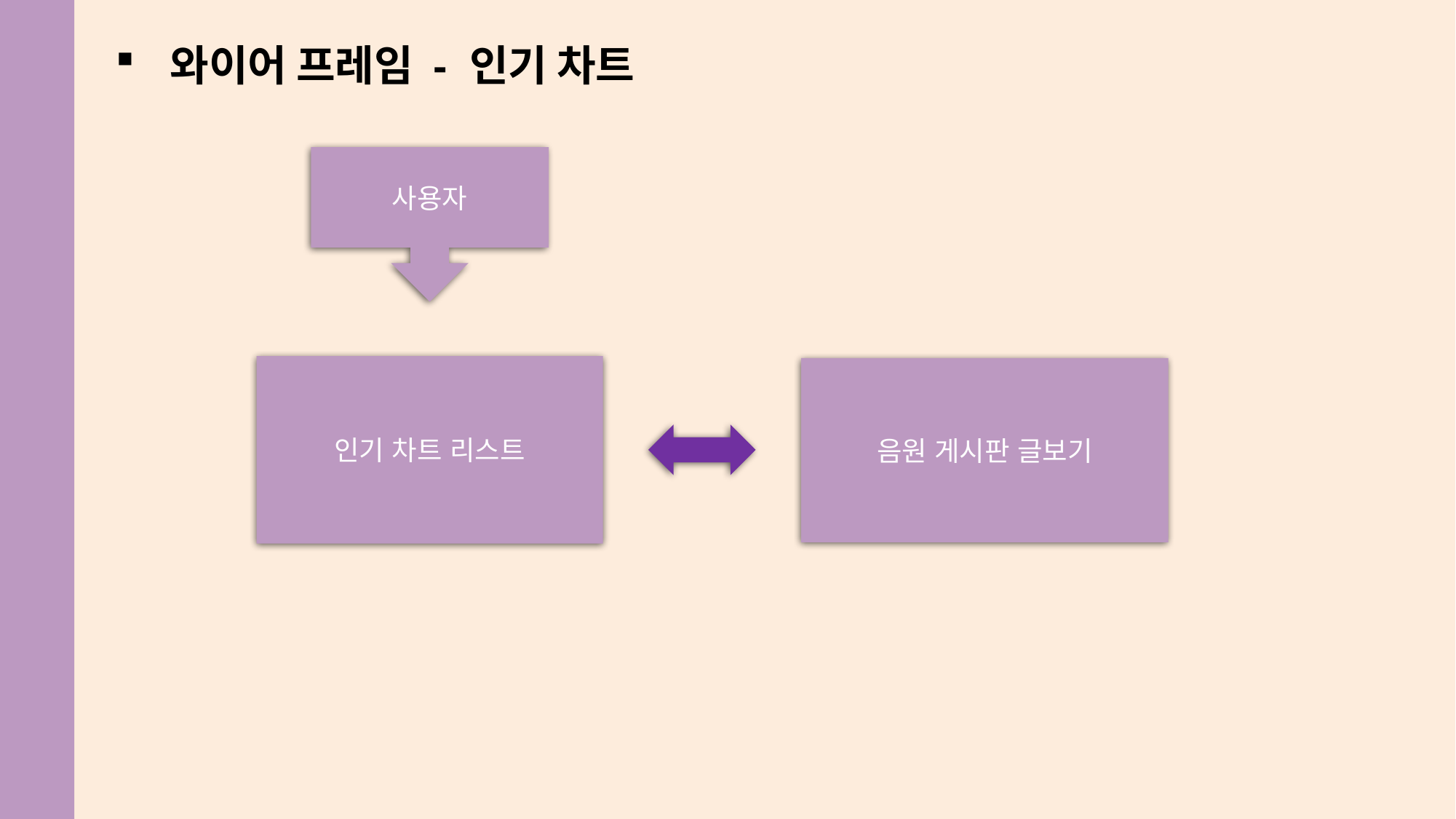

와이어 프레임 - 인기 차트
사용자
인기 차트 리스트
음원 게시판 글보기